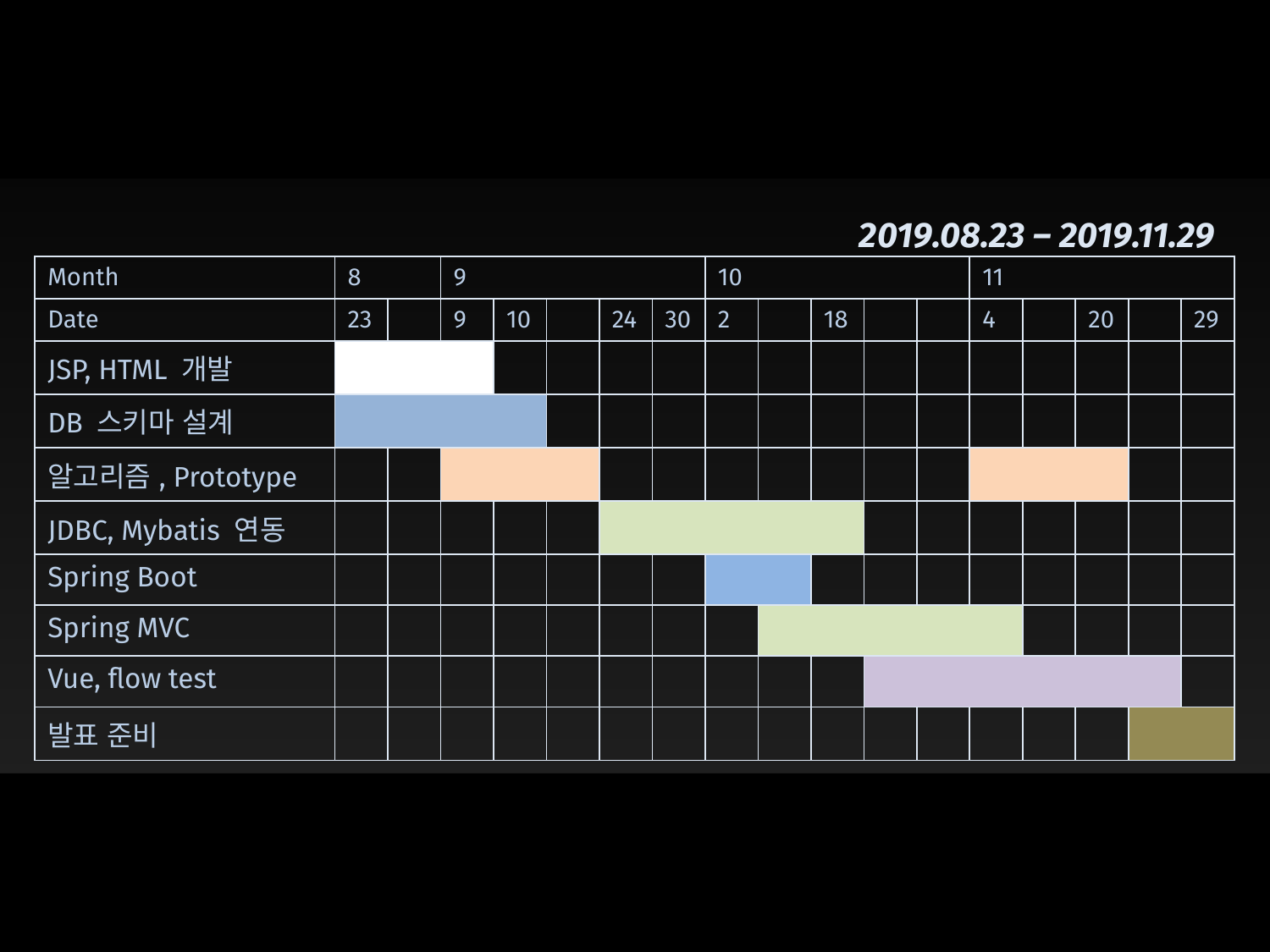

2019.08.23 – 2019.11.29
| Month | 8 |  | 9 |  |  |  |  | 10 |  |  |  |  | 11 |  |  |  |  |
| --- | --- | --- | --- | --- | --- | --- | --- | --- | --- | --- | --- | --- | --- | --- | --- | --- | --- |
| Date | 23 |  | 9 | 10 |  | 24 | 30 | 2 |  | 18 |  |  | 4 |  | 20 |  | 29 |
| JSP, HTML 개발 |  |  |  |  |  |  |  |  |  |  |  |  |  |  |  |  |  |
| DB 스키마 설계 |  |  |  |  |  |  |  |  |  |  |  |  |  |  |  |  |  |
| 알고리즘, Prototype |  |  |  |  |  |  |  |  |  |  |  |  |  |  |  |  |  |
| JDBC, Mybatis 연동 |  |  |  |  |  |  |  |  |  |  |  |  |  |  |  |  |  |
| Spring Boot |  |  |  |  |  |  |  |  |  |  |  |  |  |  |  |  |  |
| Spring MVC |  |  |  |  |  |  |  |  |  |  |  |  |  |  |  |  |  |
| Vue, flow test |  |  |  |  |  |  |  |  |  |  |  |  |  |  |  |  |  |
| 발표 준비 |  |  |  |  |  |  |  |  |  |  |  |  |  |  |  |  |  |